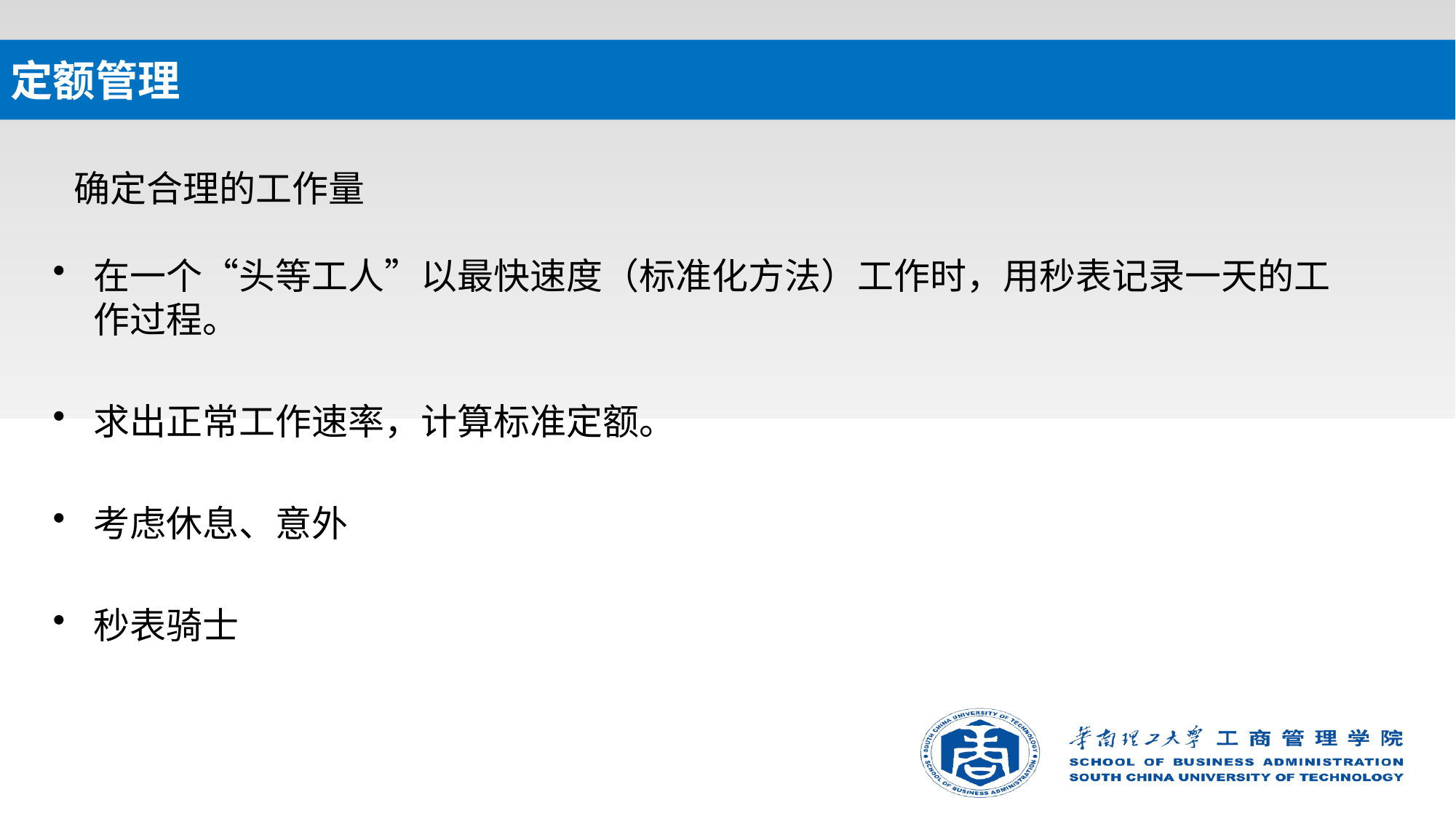

# 定额管理
确定合理的工作量
在一个“头等工人”以最快速度（标准化方法）工作时，用秒表记录一天的工作过程。

求出正常工作速率，计算标准定额。

考虑休息、意外

秒表骑士